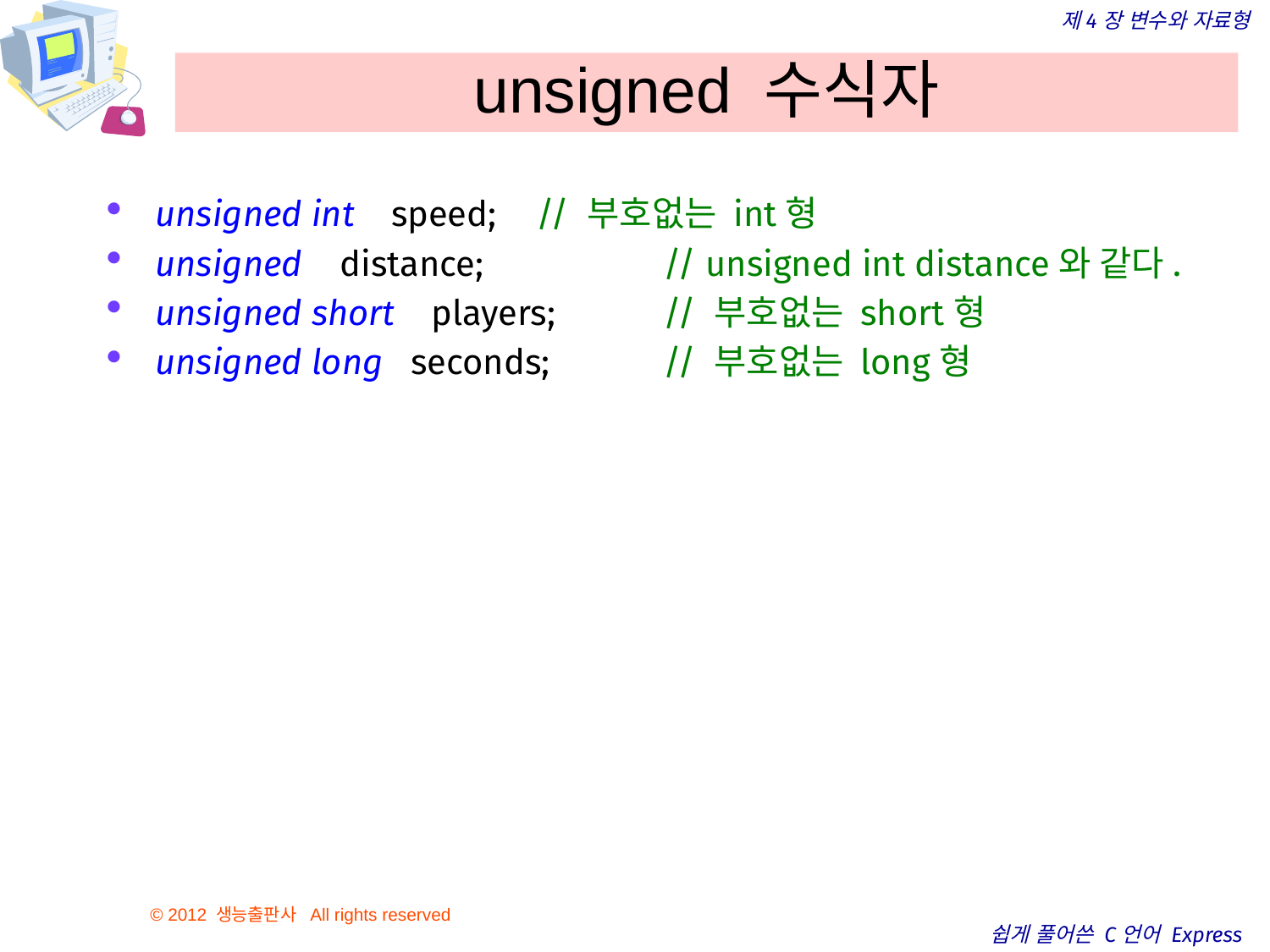

# unsigned 수식자
unsigned int    speed;	// 부호없는 int형
unsigned    distance;		// unsigned int distance와 같다.
unsigned short    players;	// 부호없는 short형
unsigned long   seconds;	// 부호없는 long형